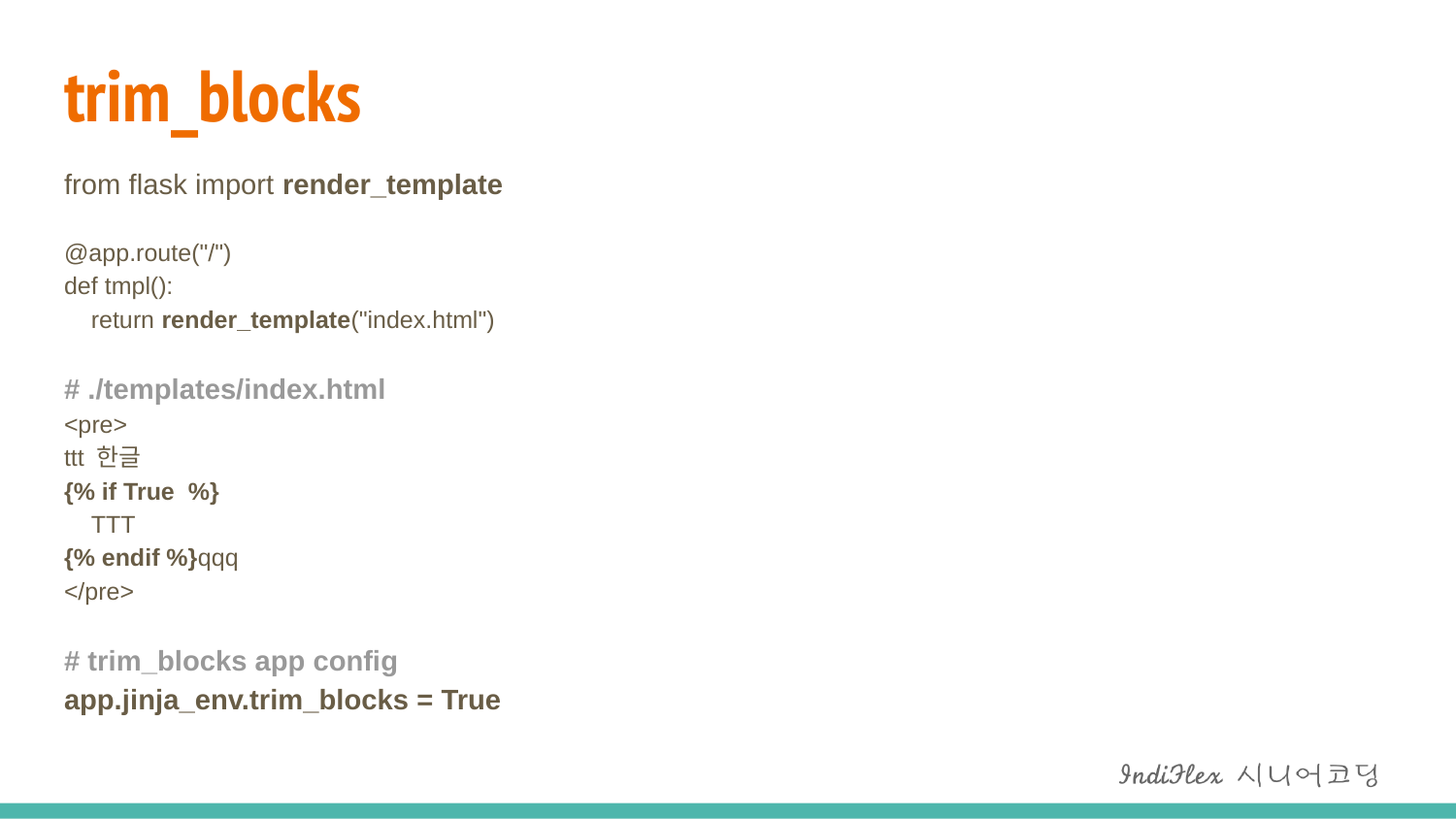

# trim_blocks
from flask import render_template
@app.route("/")
def tmpl():
    return render_template("index.html")
# ./templates/index.html <pre> ttt 한글 {% if True  %} TTT {% endif %}qqq </pre>
# trim_blocks app config app.jinja_env.trim_blocks = True